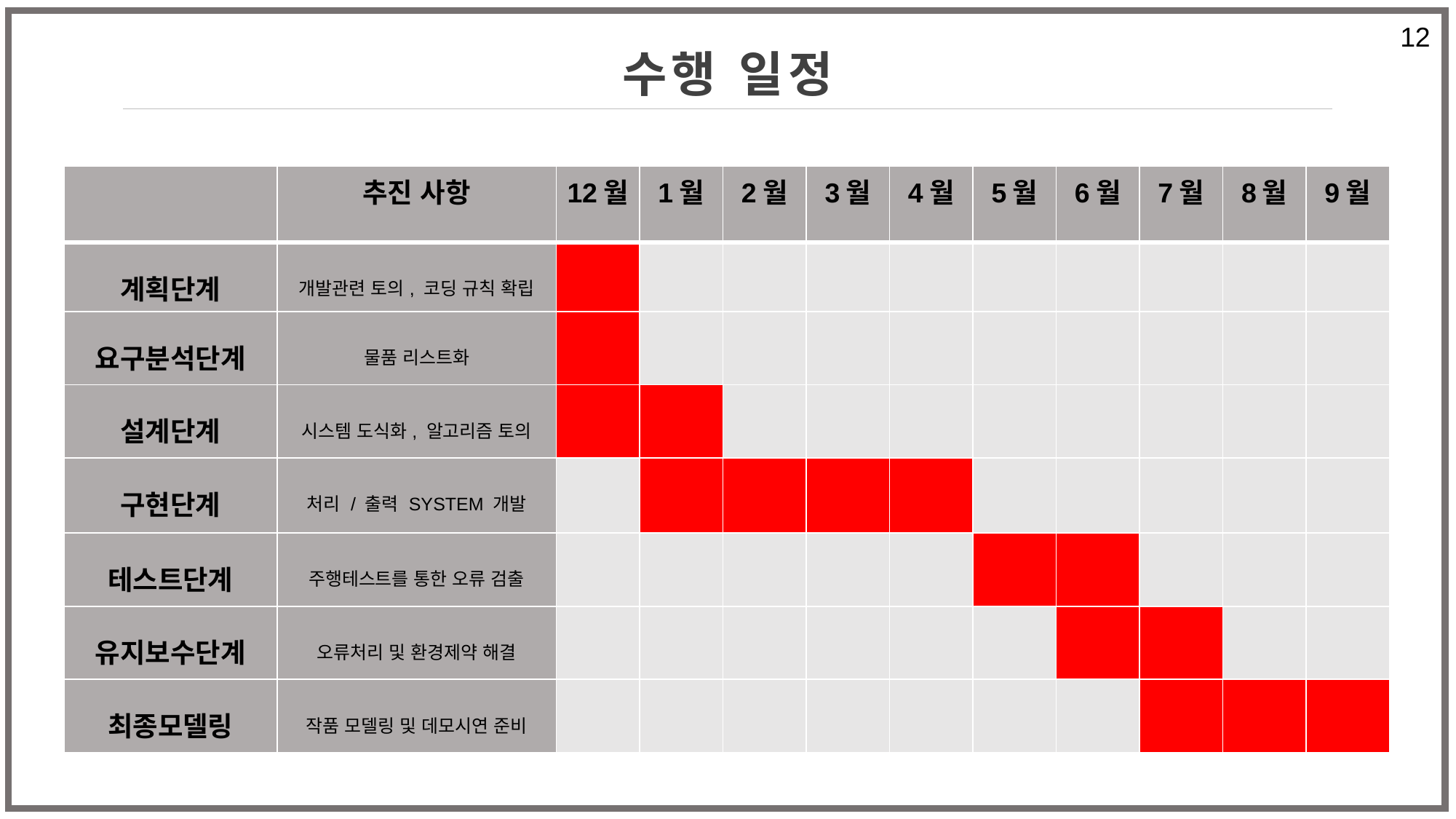

12
수행 일정
|  | 추진 사항 | 12월 | 1월 | 2월 | 3월 | 4월 | 5월 | 6월 | 7월 | 8월 | 9월 |
| --- | --- | --- | --- | --- | --- | --- | --- | --- | --- | --- | --- |
| 계획단계 | 개발관련 토의, 코딩 규칙 확립 |  |  |  |  |  |  |  |  |  |  |
| 요구분석단계 | 물품 리스트화 |  |  |  |  |  |  |  |  |  |  |
| 설계단계 | 시스템 도식화, 알고리즘 토의 |  |  |  |  |  |  |  |  |  |  |
| 구현단계 | 처리 / 출력 SYSTEM 개발 |  |  |  |  |  |  |  |  |  |  |
| 테스트단계 | 주행테스트를 통한 오류 검출 |  |  |  |  |  |  |  |  |  |  |
| 유지보수단계 | 오류처리 및 환경제약 해결 |  |  |  |  |  |  |  |  |  |  |
| 최종모델링 | 작품 모델링 및 데모시연 준비 |  |  |  |  |  |  |  |  |  |  |